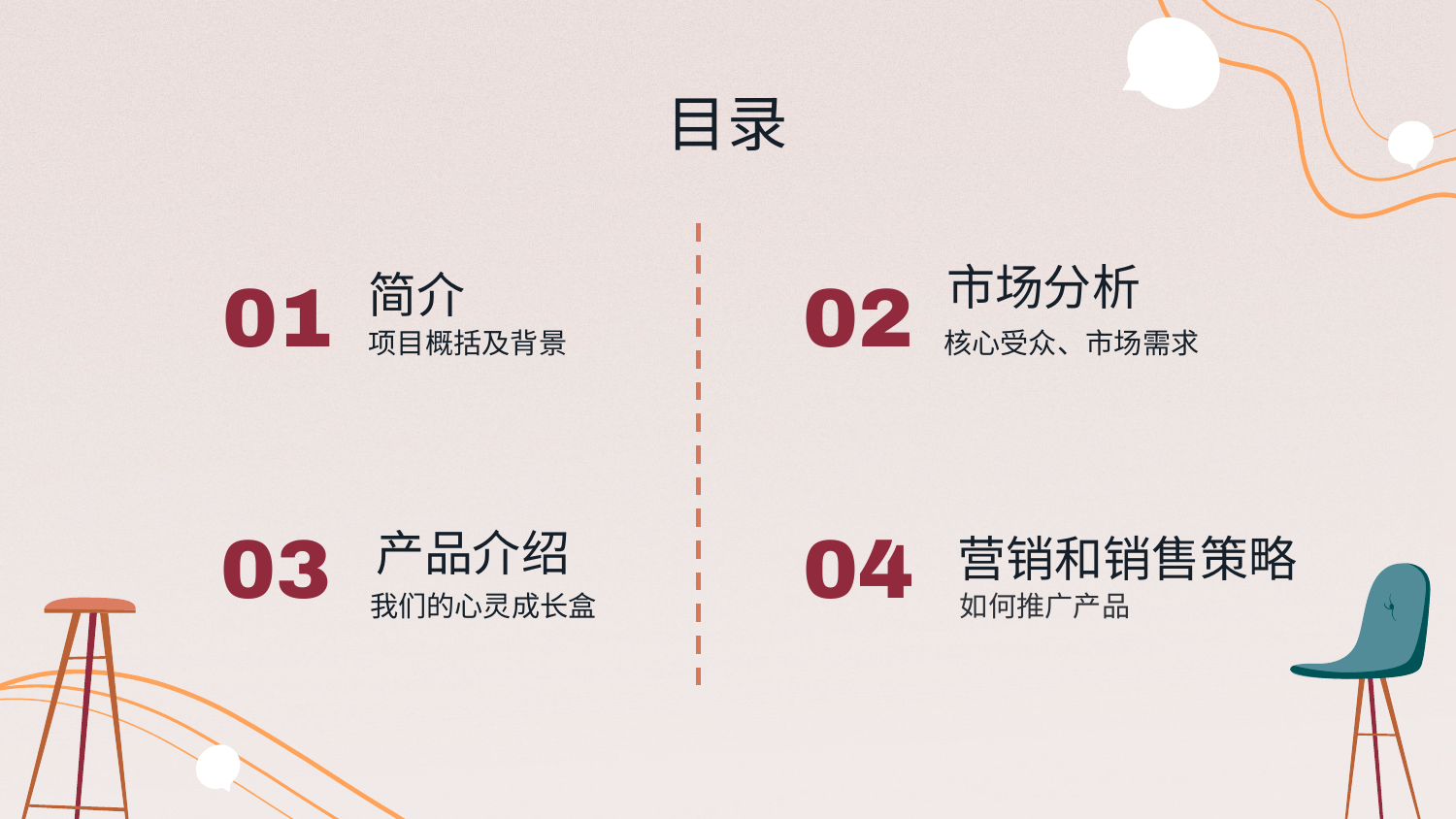

目录

市场分析
01
02
简介
项目概括及背景
核心受众、市场需求
03
# 04
产品介绍
营销和销售策略

我们的心灵成长盒
如何推广产品